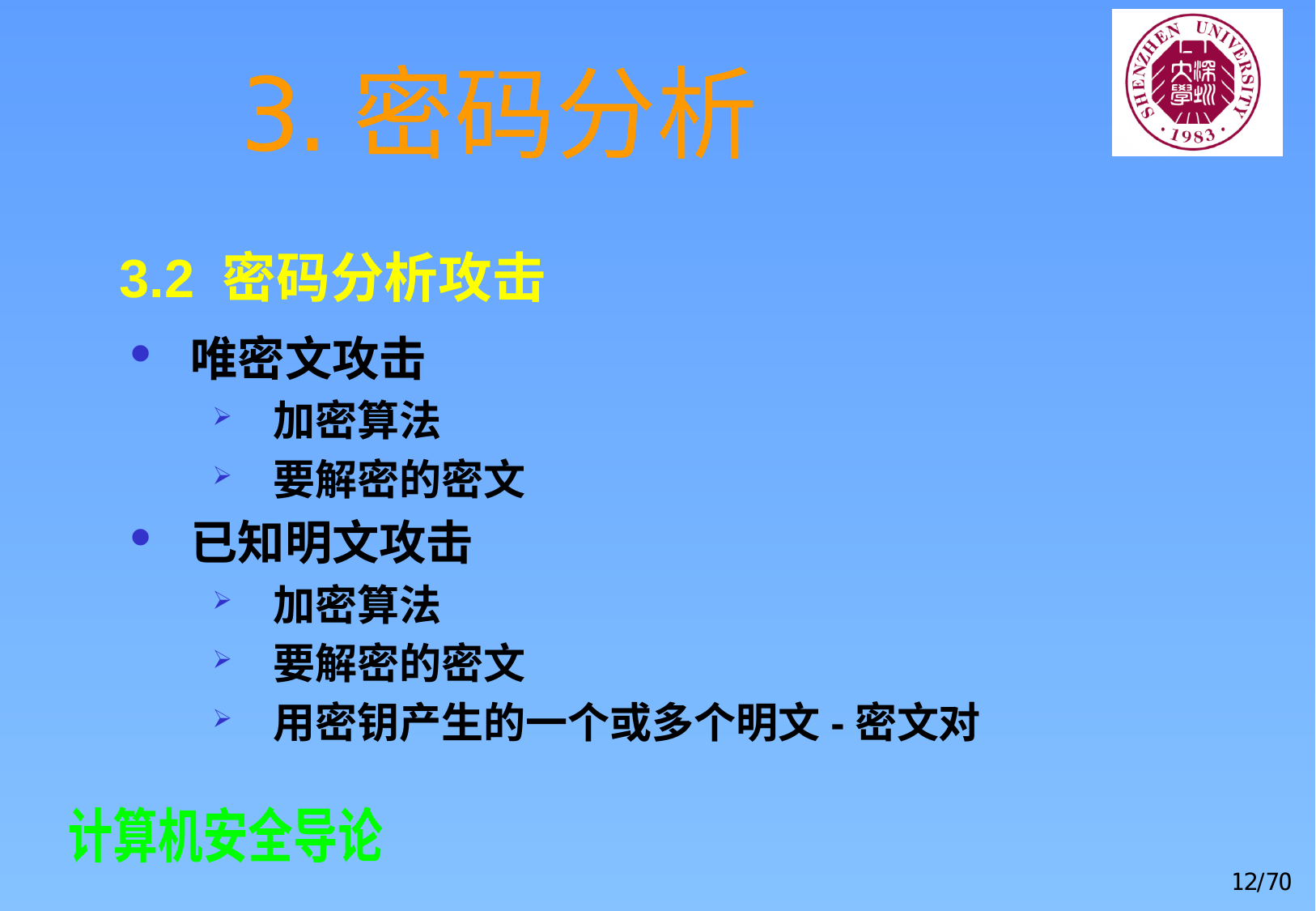

# 3.密码分析
3.2 密码分析攻击
唯密文攻击
加密算法
要解密的密文
已知明文攻击
加密算法
要解密的密文
用密钥产生的一个或多个明文-密文对

12/70